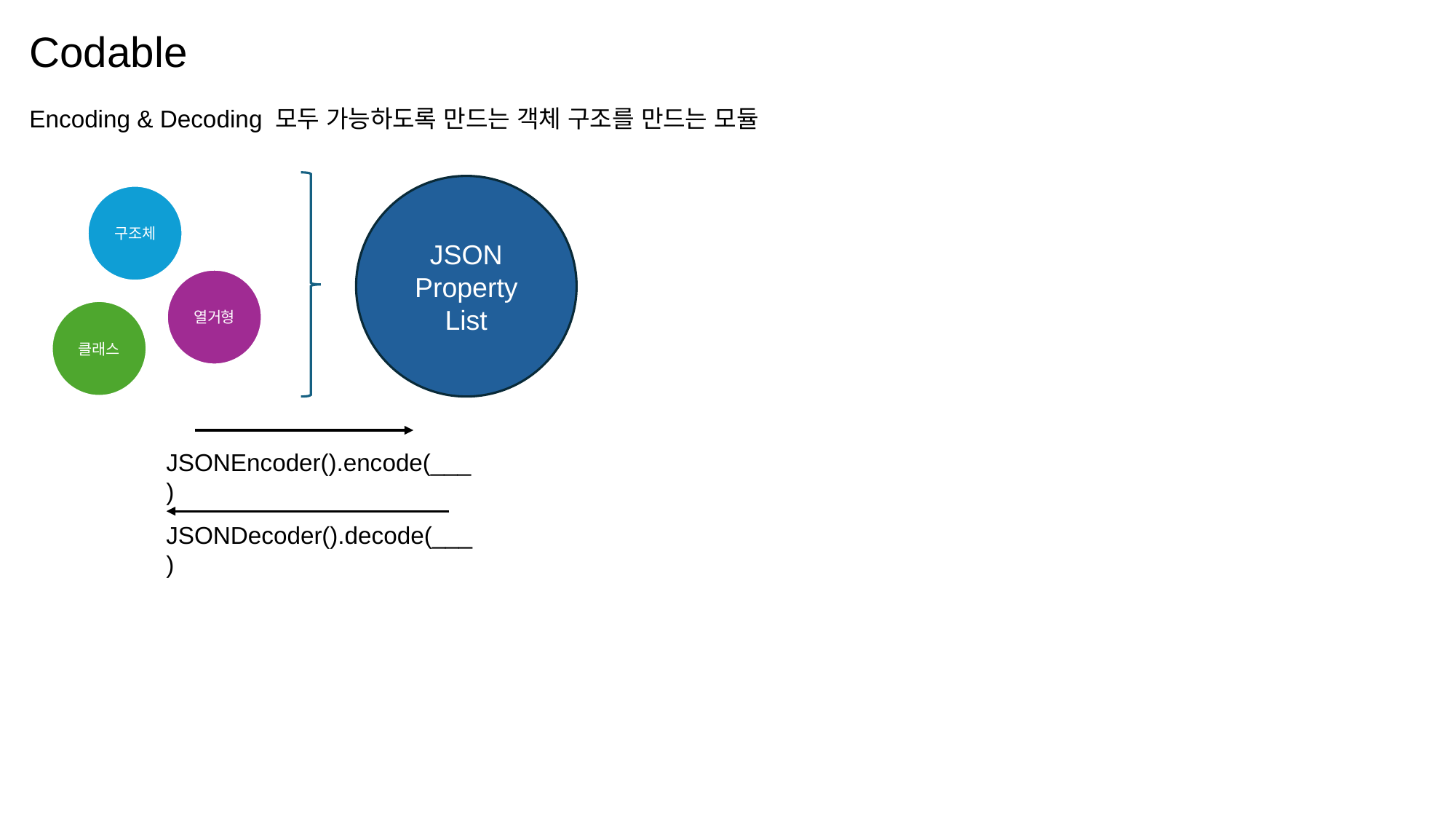

Codable
Encoding & Decoding 모두 가능하도록 만드는 객체 구조를 만드는 모듈

JSON
Property List
구조체
열거형
클래스
JSONEncoder().encode(___)
JSONDecoder().decode(___)